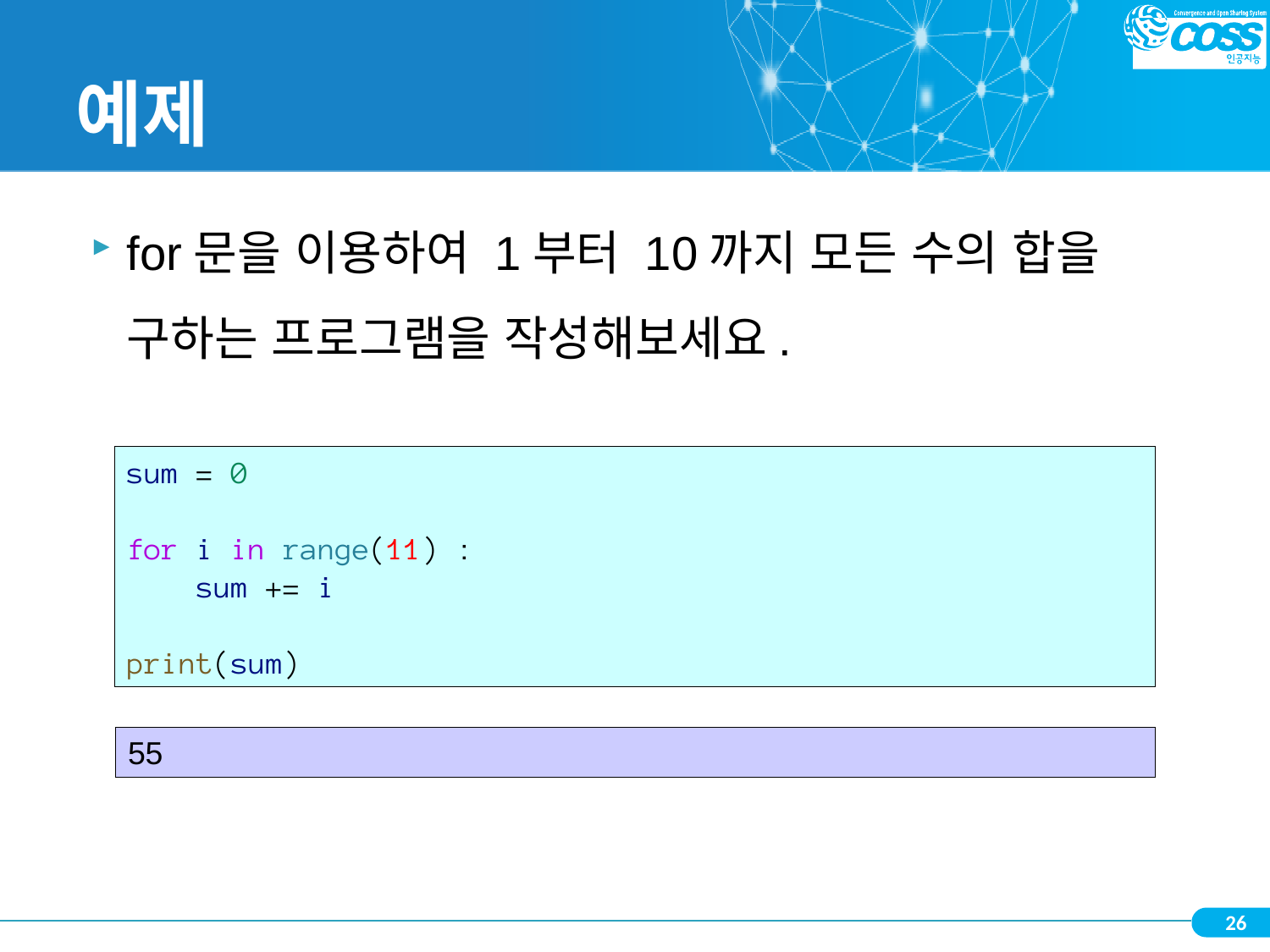

# 예제
for문을 이용하여 1부터 10까지 모든 수의 합을 구하는 프로그램을 작성해보세요.
sum = 0
for i in range(11) :
    sum += i
print(sum)
55